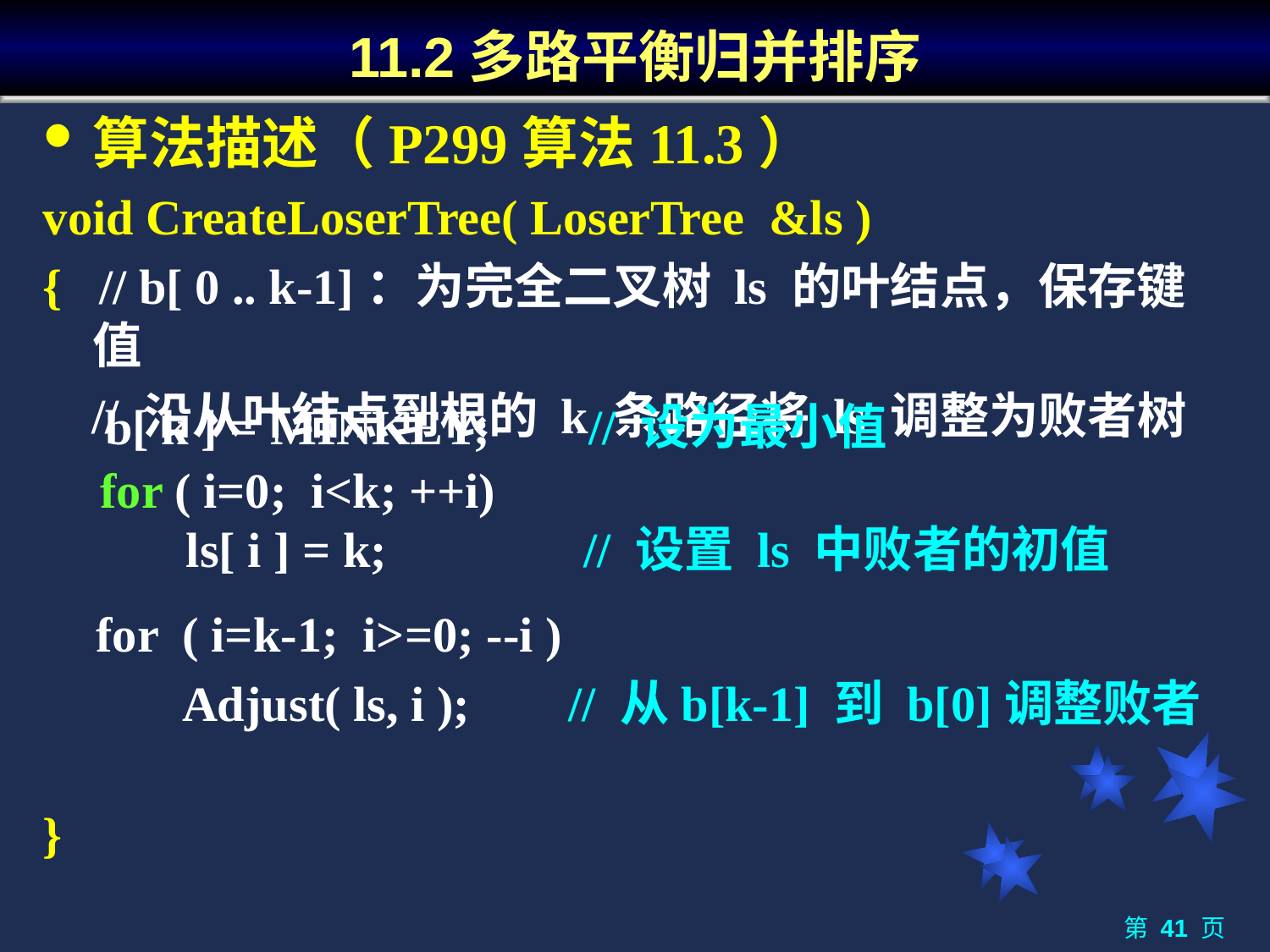

# 11.2多路平衡归并排序
算法描述（P299算法11.3）
void CreateLoserTree( LoserTree  &ls )
{   // b[ 0 .. k-1]：为完全二叉树 ls 的叶结点，保存键值
    // 沿从叶结点到根的 k 条路径将 ls 调整为败者树

}
b[ k ] = MINKEY;        // 设为最小值
for ( i=0;  i<k; ++i)
       ls[ i ] = k;                // 设置 ls 中败者的初值
for  ( i=k-1;  i>=0; --i )
       Adjust( ls, i );        // 从b[k-1] 到 b[0]调整败者
第 41 页